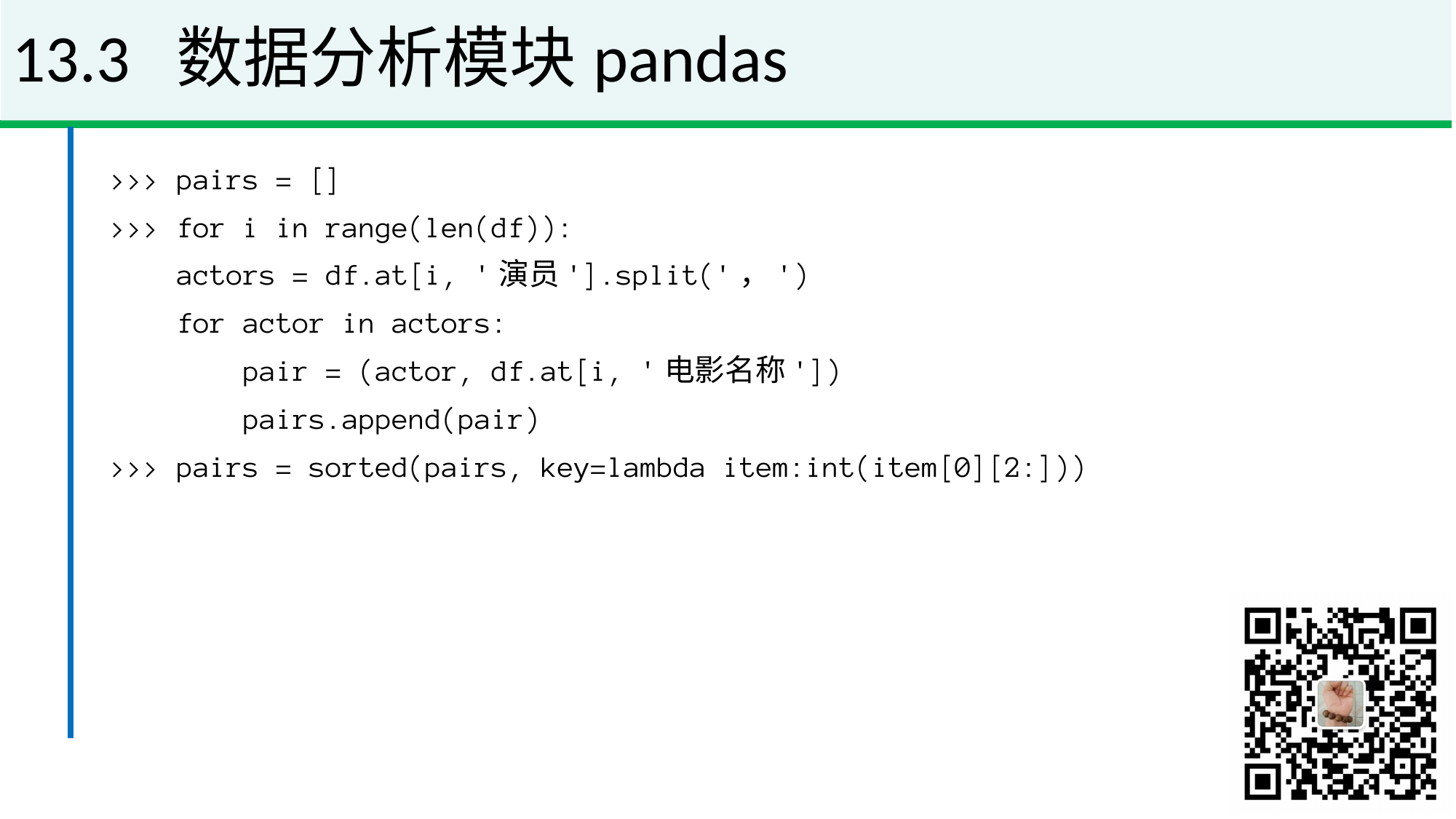

# 13.3  数据分析模块pandas
>>> pairs = []
>>> for i in range(len(df)):
    actors = df.at[i, '演员'].split('，')
    for actor in actors:
        pair = (actor, df.at[i, '电影名称'])
        pairs.append(pair)
>>> pairs = sorted(pairs, key=lambda item:int(item[0][2:]))